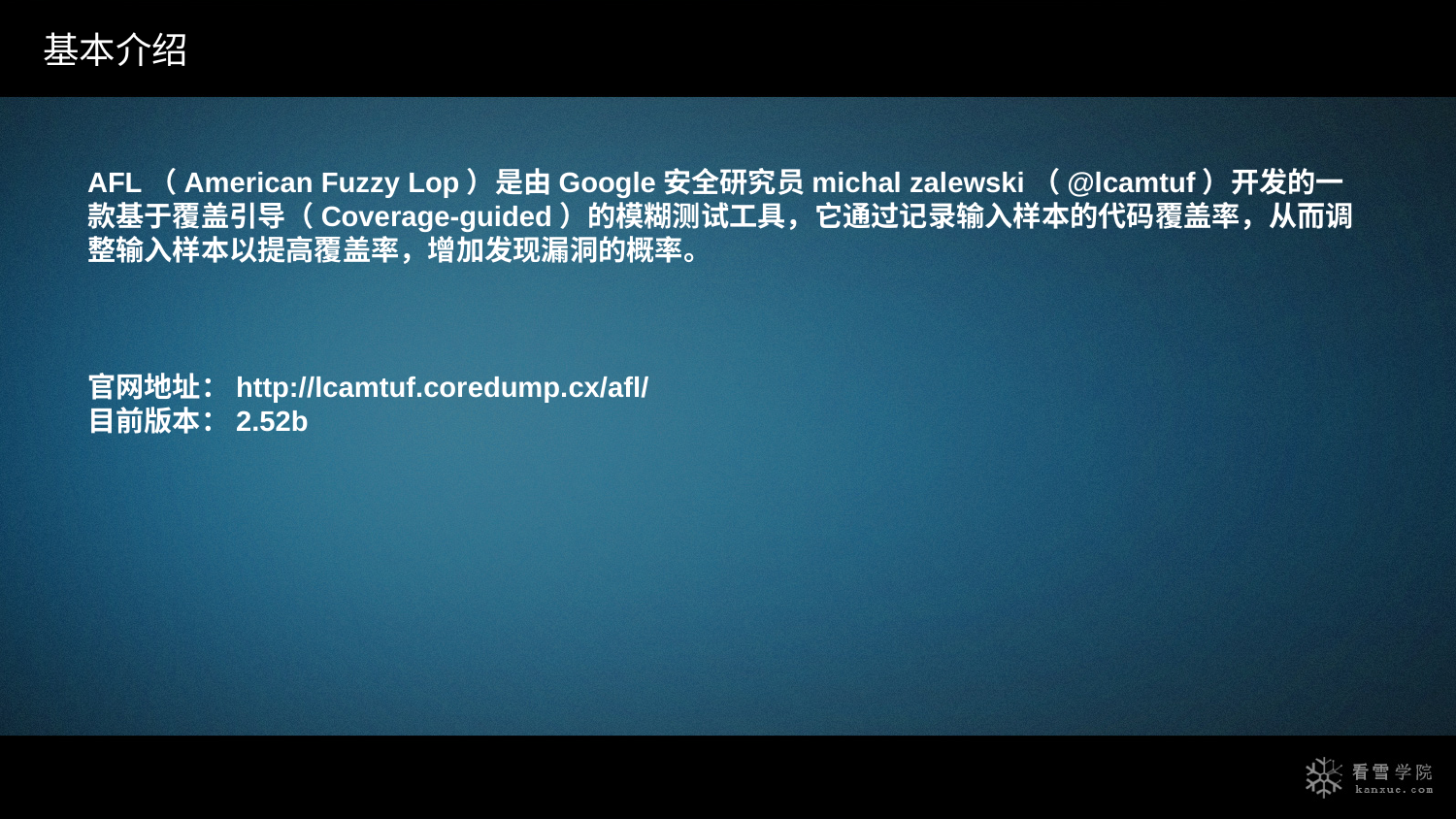

基本介绍
AFL（American Fuzzy Lop）是由Google安全研究员michal zalewski（@lcamtuf）开发的一款基于覆盖引导（Coverage-guided）的模糊测试工具，它通过记录输入样本的代码覆盖率，从而调整输入样本以提高覆盖率，增加发现漏洞的概率。

官网地址：http://lcamtuf.coredump.cx/afl/
目前版本：2.52b